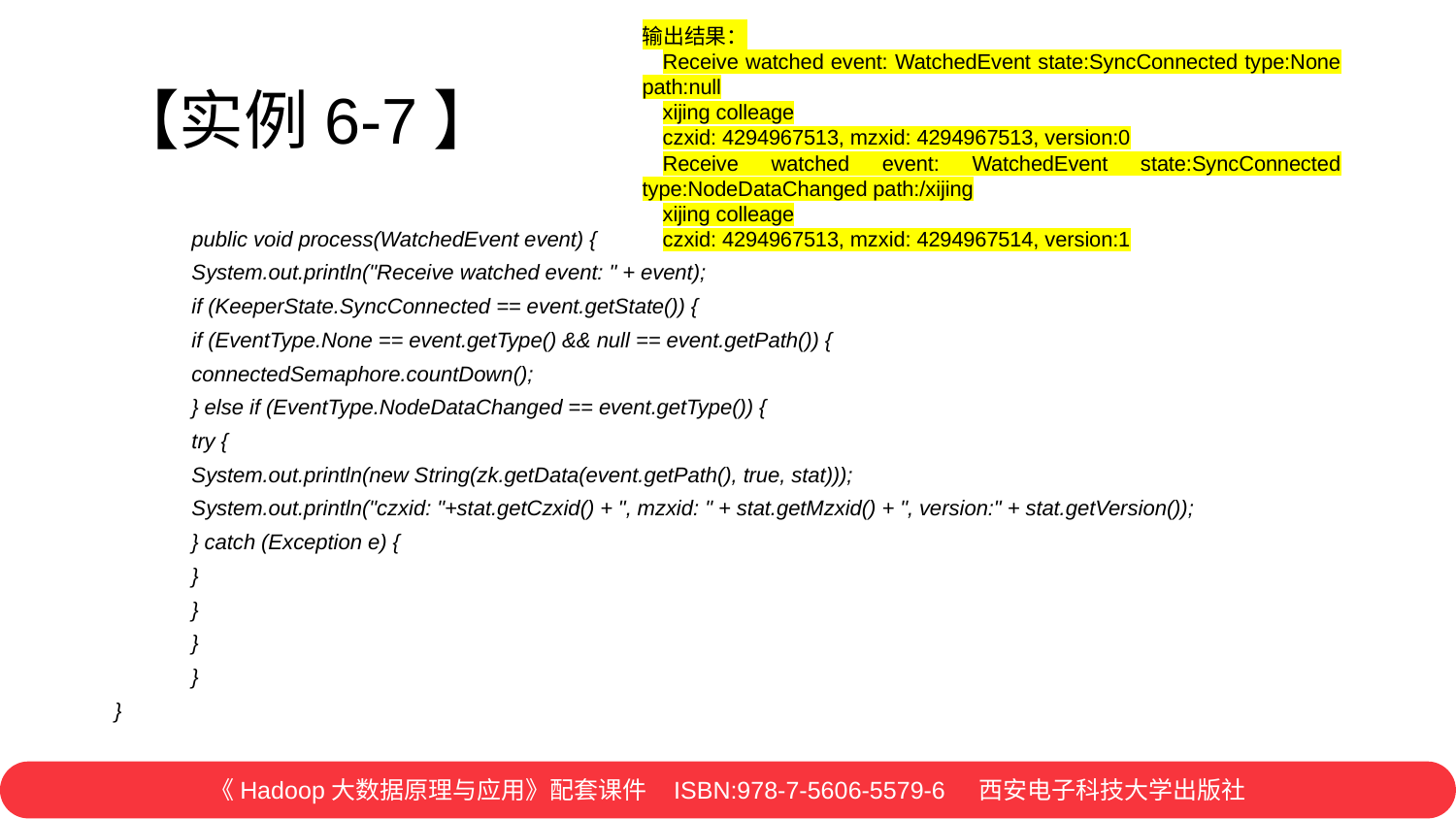

输出结果：
Receive watched event: WatchedEvent state:SyncConnected type:None path:null
xijing colleage
czxid: 4294967513, mzxid: 4294967513, version:0
Receive watched event: WatchedEvent state:SyncConnected type:NodeDataChanged path:/xijing
xijing colleage
czxid: 4294967513, mzxid: 4294967514, version:1
# 【实例6-7】
	public void process(WatchedEvent event) {
		System.out.println("Receive watched event: " + event);
		if (KeeperState.SyncConnected == event.getState()) {
			if (EventType.None == event.getType() && null == event.getPath()) {
				connectedSemaphore.countDown();
			} else if (EventType.NodeDataChanged == event.getType()) {
				try {
					System.out.println(new String(zk.getData(event.getPath(), true, stat)));
					System.out.println("czxid: "+stat.getCzxid() + ", mzxid: " + stat.getMzxid() + ", version:" + stat.getVersion());
				} catch (Exception e) {
				}
			}
		}
	}
}